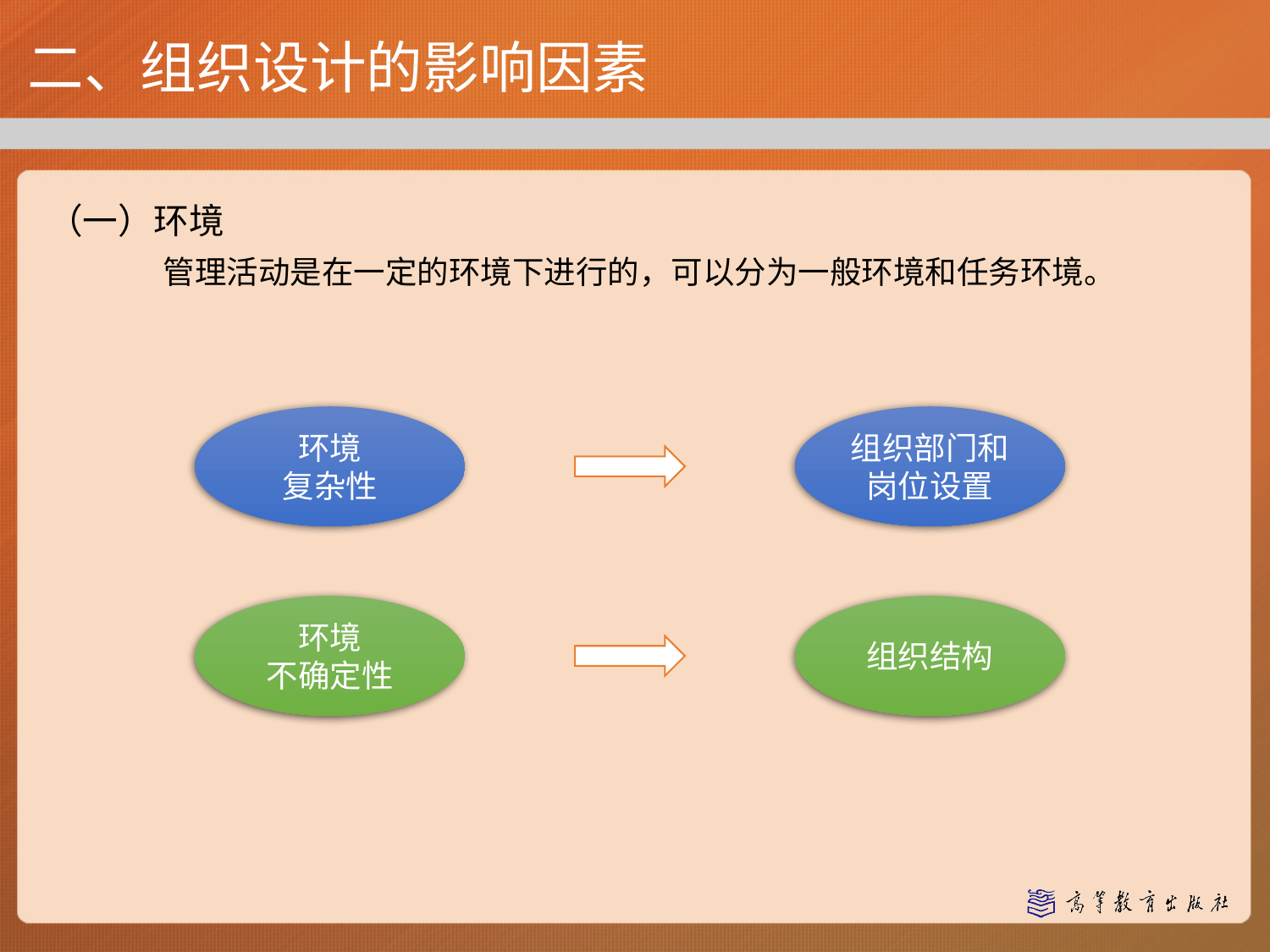

二、组织设计的影响因素
（一）环境
管理活动是在一定的环境下进行的，可以分为一般环境和任务环境。
环境
复杂性
组织部门和岗位设置

环境
不确定性
组织结构